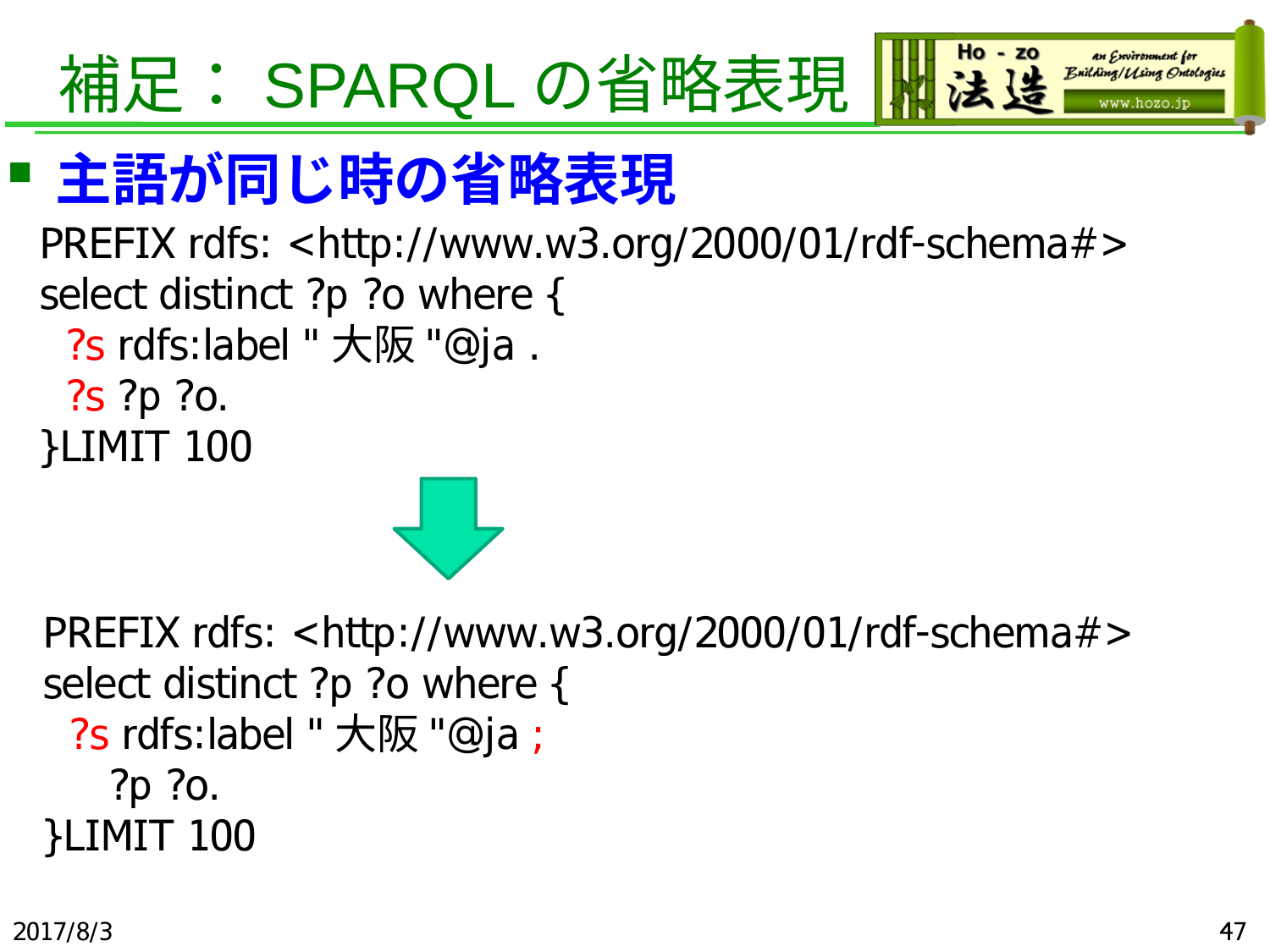

# 補足：SPARQLの省略表現
主語が同じ時の省略表現

PREFIX rdfs: <http://www.w3.org/2000/01/rdf-schema#>
select distinct ?p ?o where {
  ?s rdfs:label "大阪"@ja .
  ?s ?p ?o.
}LIMIT 100

PREFIX rdfs: <http://www.w3.org/2000/01/rdf-schema#>
select distinct ?p ?o where {
  ?s rdfs:label "大阪"@ja ;
     ?p ?o.
}LIMIT 100
2017/8/3
47